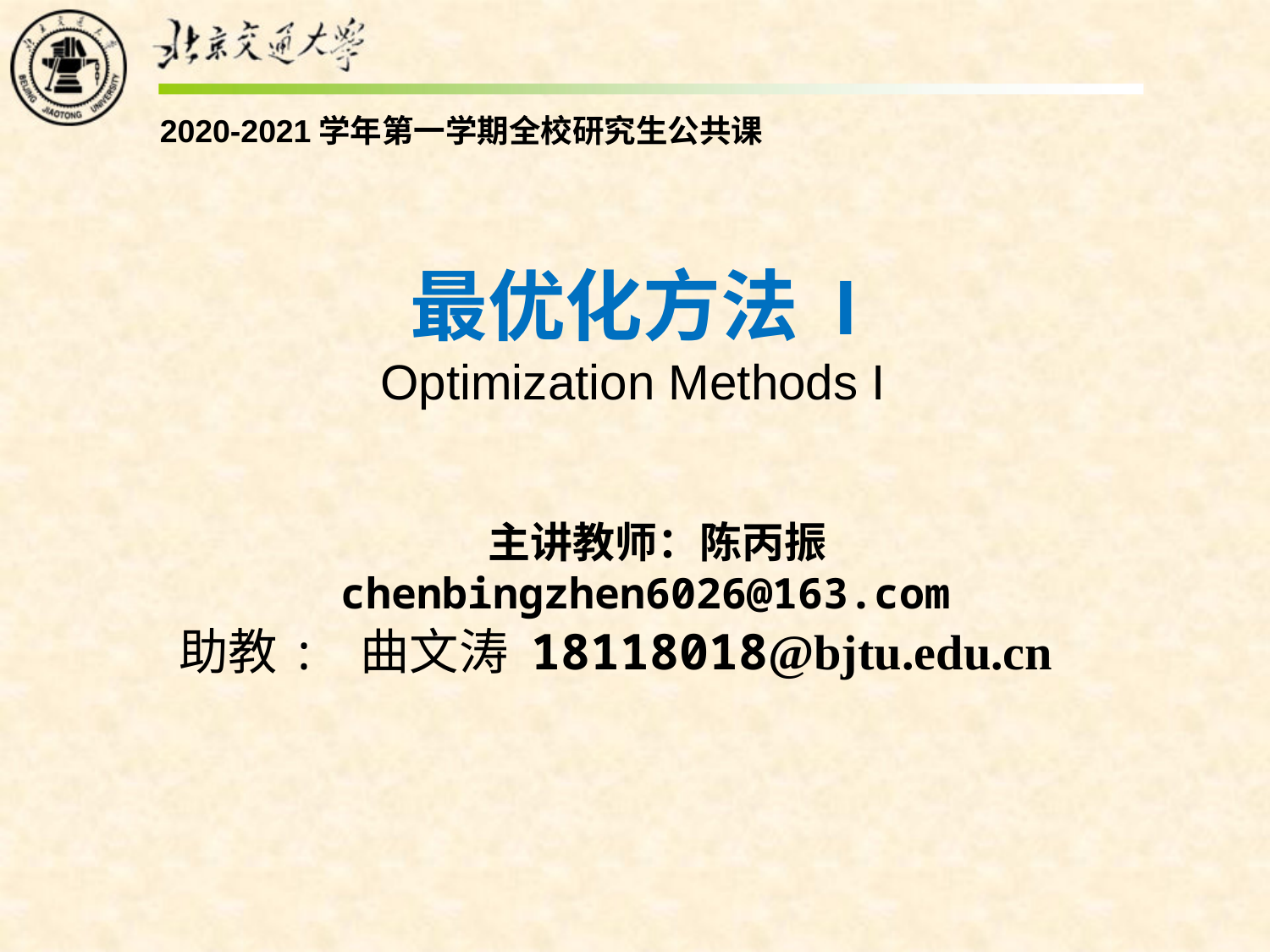

2020-2021学年第一学期全校研究生公共课
# 最优化方法 I Optimization Methods I
主讲教师：陈丙振 chenbingzhen6026@163.com
助教: 曲文涛 18118018@bjtu.edu.cn